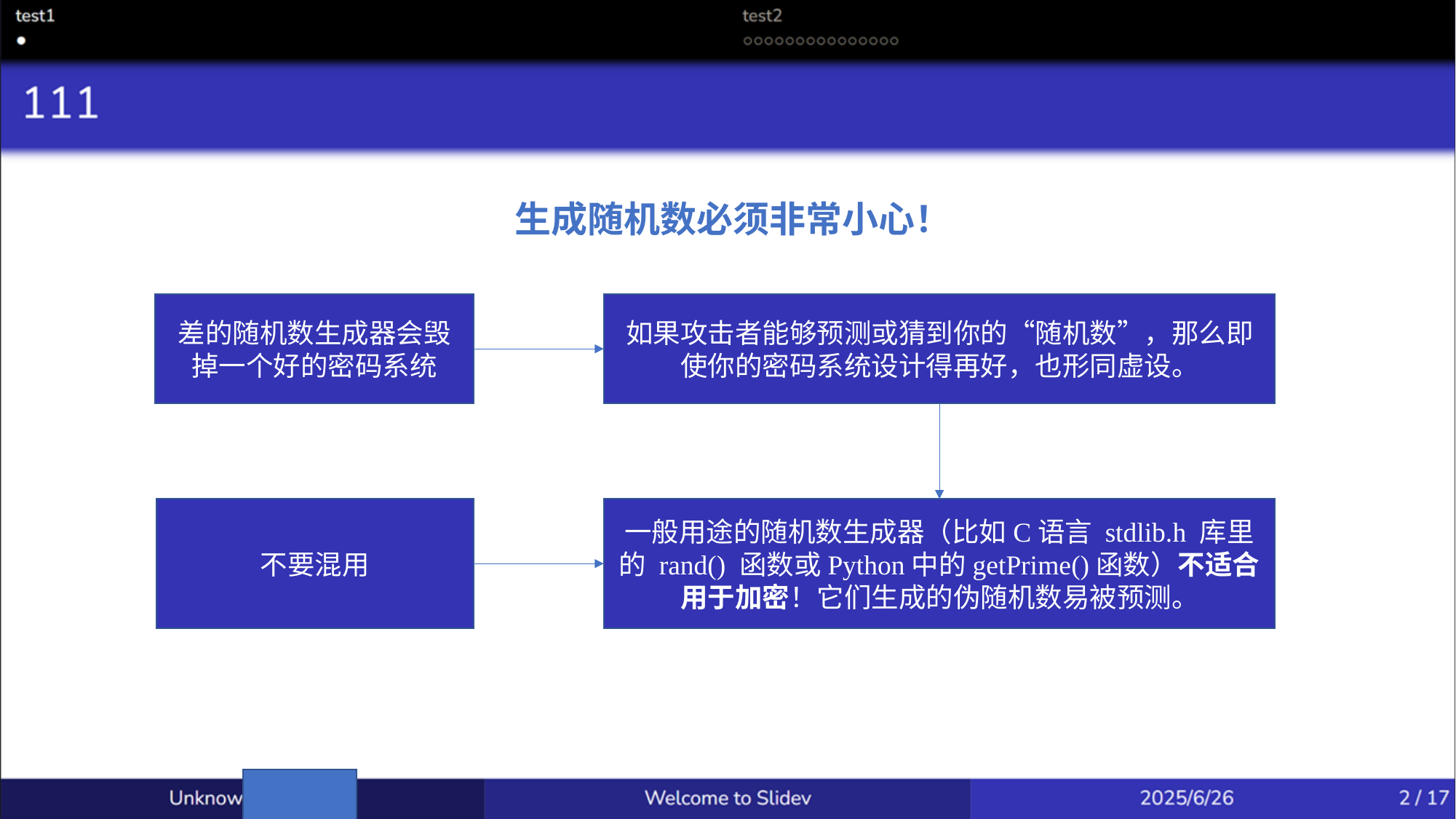

生成随机数必须非常小心！
差的随机数生成器会毁掉一个好的密码系统
如果攻击者能够预测或猜到你的“随机数”，那么即使你的密码系统设计得再好，也形同虚设。
不要混用
一般用途的随机数生成器（比如C语言 stdlib.h 库里的 rand() 函数或Python中的getPrime()函数）不适合用于加密！它们生成的伪随机数易被预测。